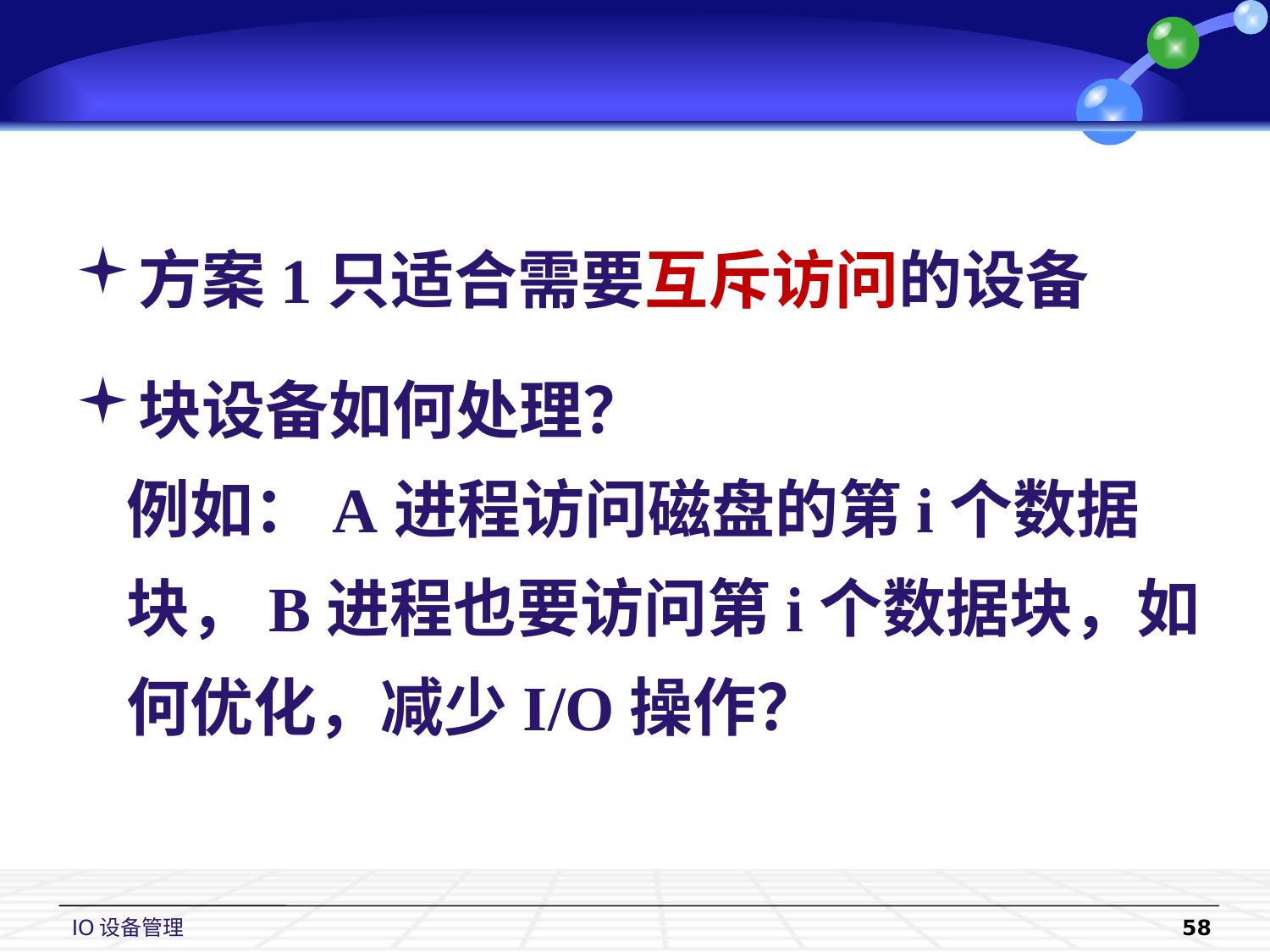

方案1只适合需要互斥访问的设备
块设备如何处理？
例如：A进程访问磁盘的第i个数据块，B进程也要访问第i个数据块，如何优化，减少I/O操作？
IO设备管理
58